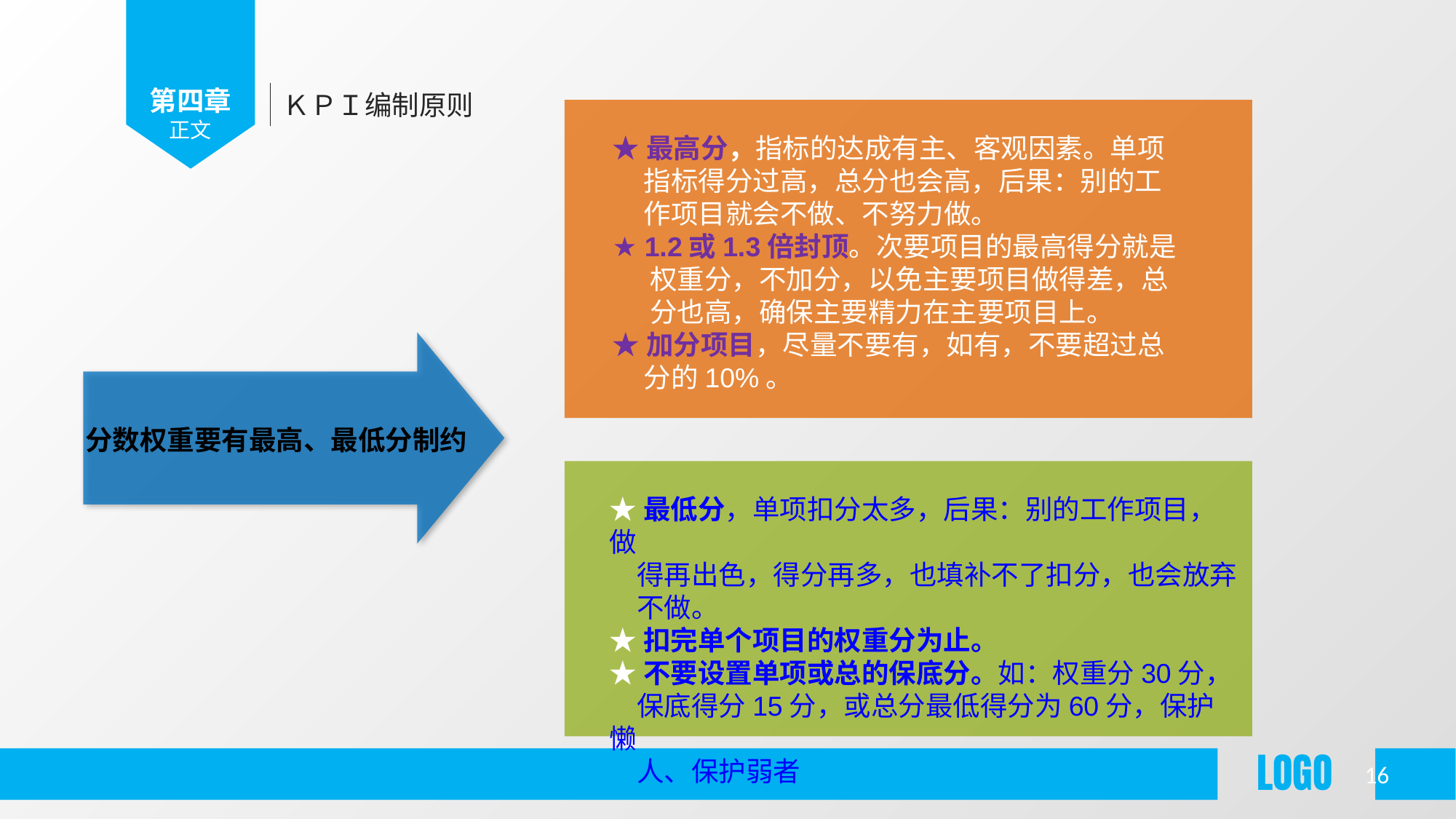

★最高分，指标的达成有主、客观因素。单项
    指标得分过高，总分也会高，后果：别的工
    作项目就会不做、不努力做。
★ 1.2或1.3倍封顶。次要项目的最高得分就是
     权重分，不加分，以免主要项目做得差，总
     分也高，确保主要精力在主要项目上。
★加分项目，尽量不要有，如有，不要超过总
    分的10%。

分数权重要有最高、最低分制约

★最低分，单项扣分太多，后果：别的工作项目，做
　得再出色，得分再多，也填补不了扣分，也会放弃
　不做。
★扣完单个项目的权重分为止。
★不要设置单项或总的保底分。如：权重分30分，
　保底得分15分，或总分最低得分为60分，保护懒
　人、保护弱者